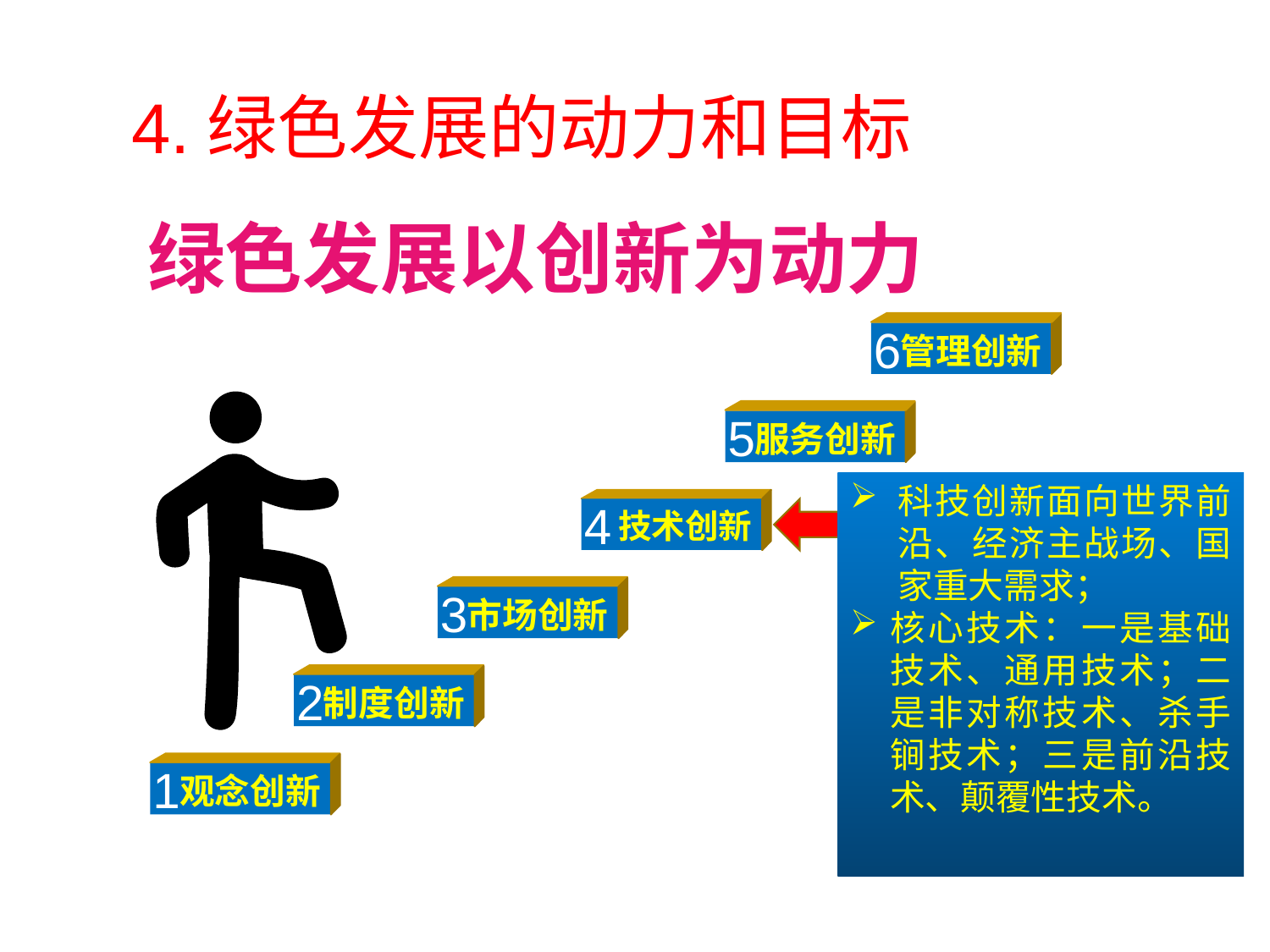

4.绿色发展的动力和目标
# 绿色发展以创新为动力

6
管理创新

5
服务创新
科技创新面向世界前沿、经济主战场、国家重大需求；
核心技术：一是基础技术、通用技术；二是非对称技术、杀手锏技术；三是前沿技术、颠覆性技术。

4
技术创新

3
市场创新

2
制度创新

1
观念创新